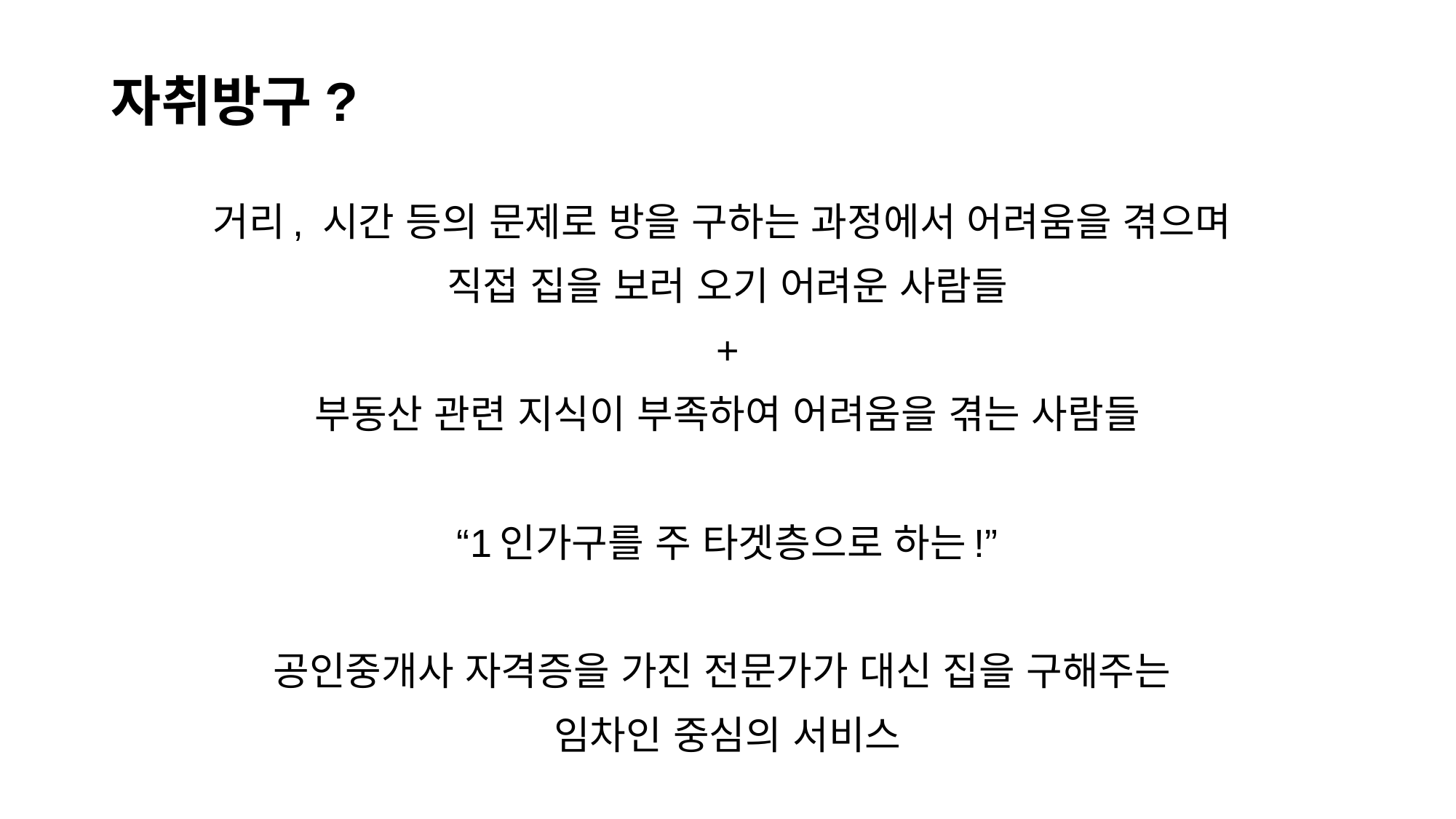

# 자취방구?
거리, 시간 등의 문제로 방을 구하는 과정에서 어려움을 겪으며
직접 집을 보러 오기 어려운 사람들
+
부동산 관련 지식이 부족하여 어려움을 겪는 사람들

“1인가구를 주 타겟층으로 하는!”

공인중개사 자격증을 가진 전문가가 대신 집을 구해주는
임차인 중심의 서비스